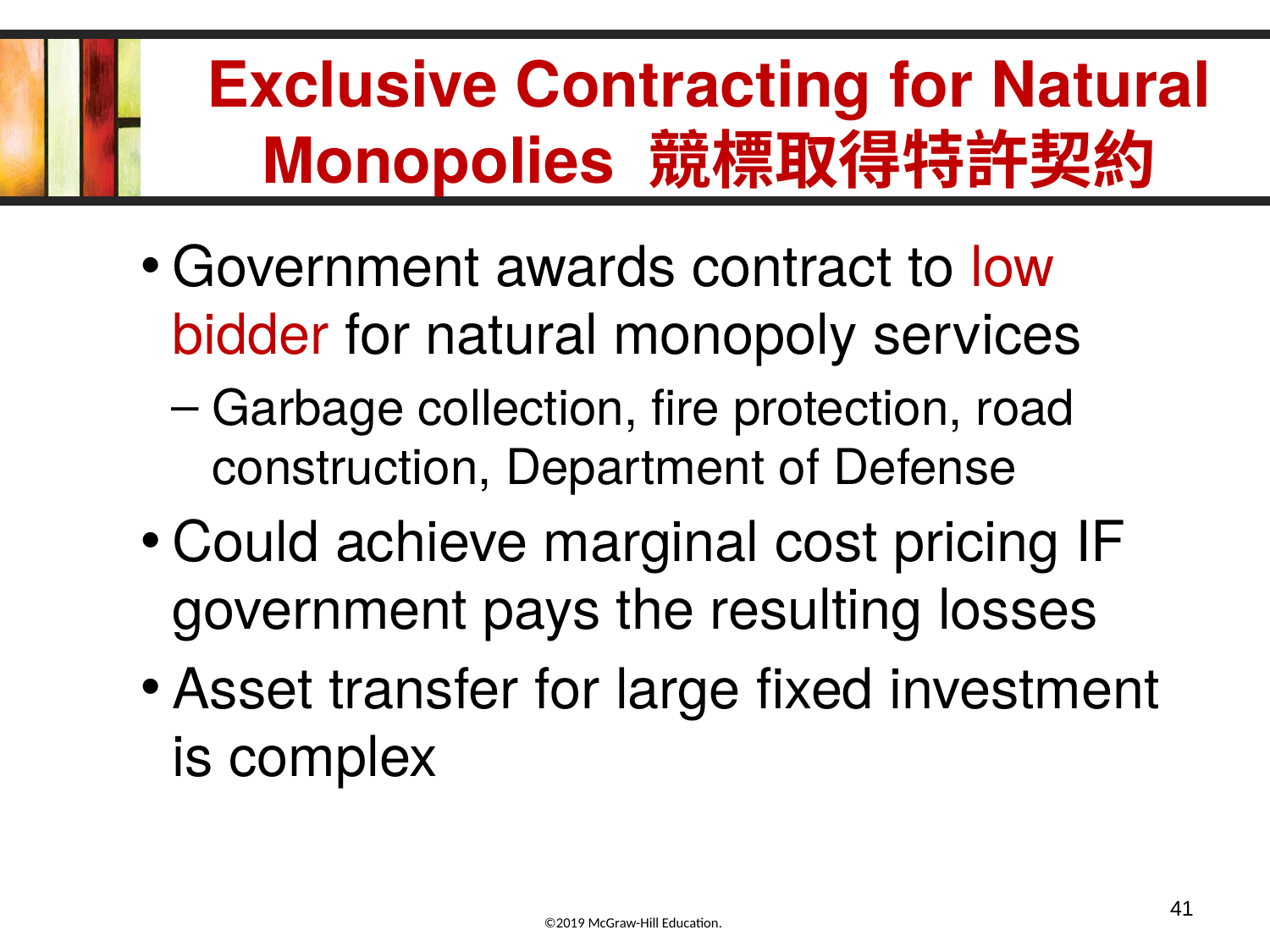

# Exclusive Contracting for Natural Monopolies 競標取得特許契約
Government awards contract to low bidder for natural monopoly services
Garbage collection, fire protection, road construction, Department of Defense
Could achieve marginal cost pricing IF government pays the resulting losses
Asset transfer for large fixed investment is complex
41
©2019 McGraw-Hill Education.